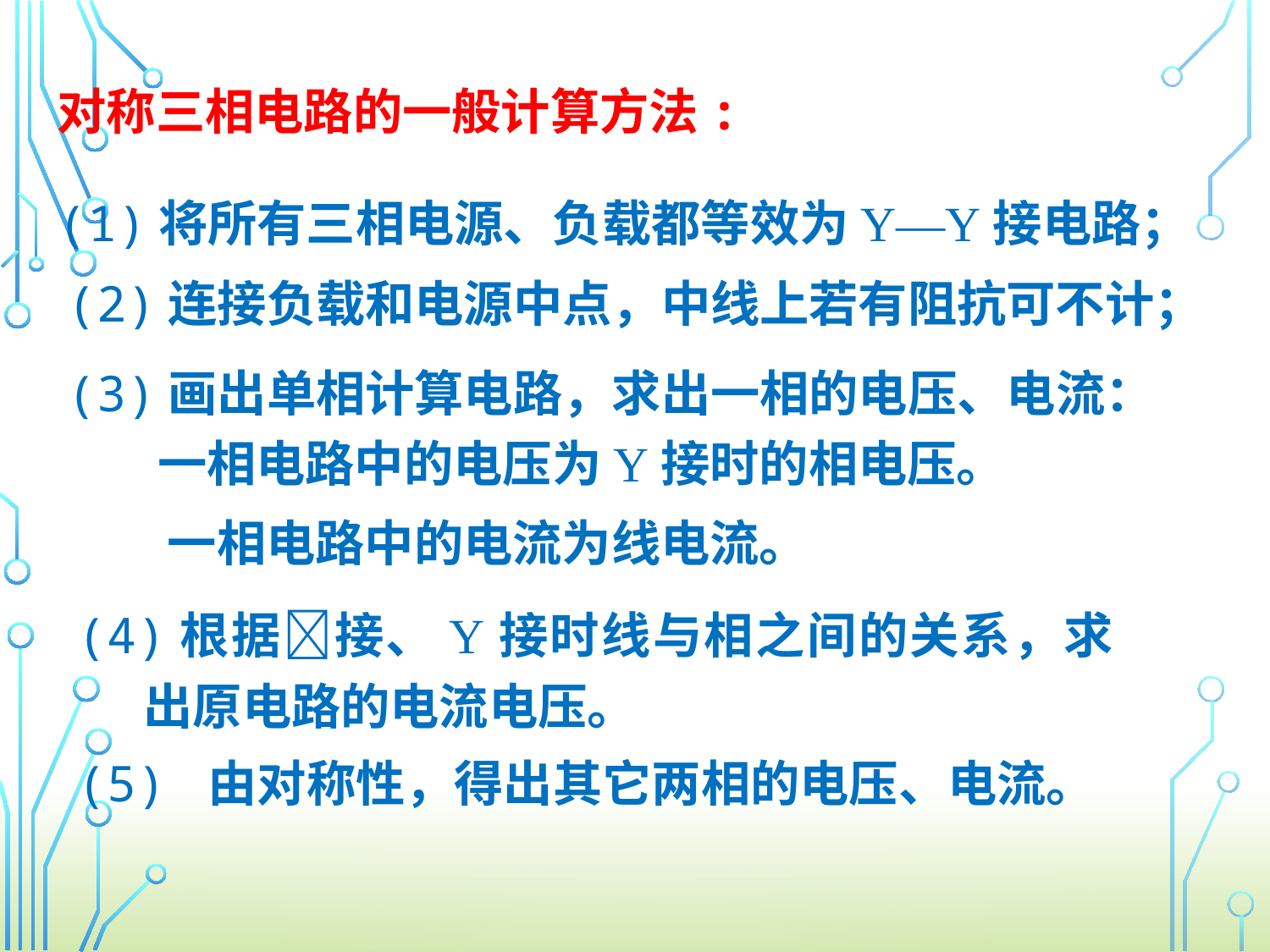

对称三相电路的一般计算方法:
(1)将所有三相电源、负载都等效为Y—Y接电路；
(2)连接负载和电源中点，中线上若有阻抗可不计；
(3)画出单相计算电路，求出一相的电压、电流：
一相电路中的电压为Y接时的相电压。
一相电路中的电流为线电流。
(4)根据Δ接、Y接时线与相之间的关系，求出原电路的电流电压。
(5) 由对称性，得出其它两相的电压、电流。